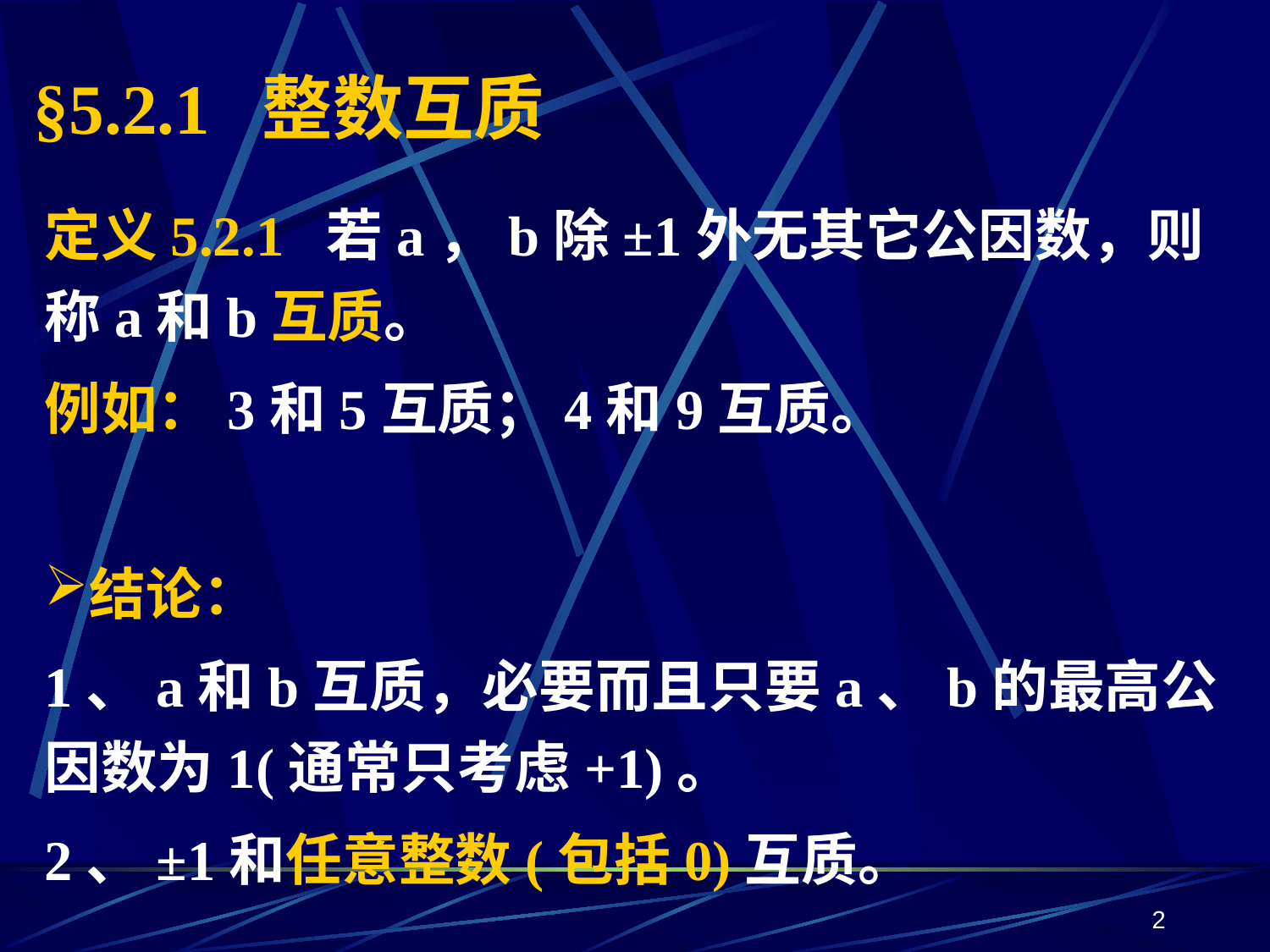

# §5.2.1  整数互质
定义5.2.1  若a，b除±1外无其它公因数，则称a和b互质。
例如：3和5互质；4和9互质。

结论：
1、a和b互质，必要而且只要a、b的最高公因数为1(通常只考虑+1)。
2、±1和任意整数(包括0)互质。
2